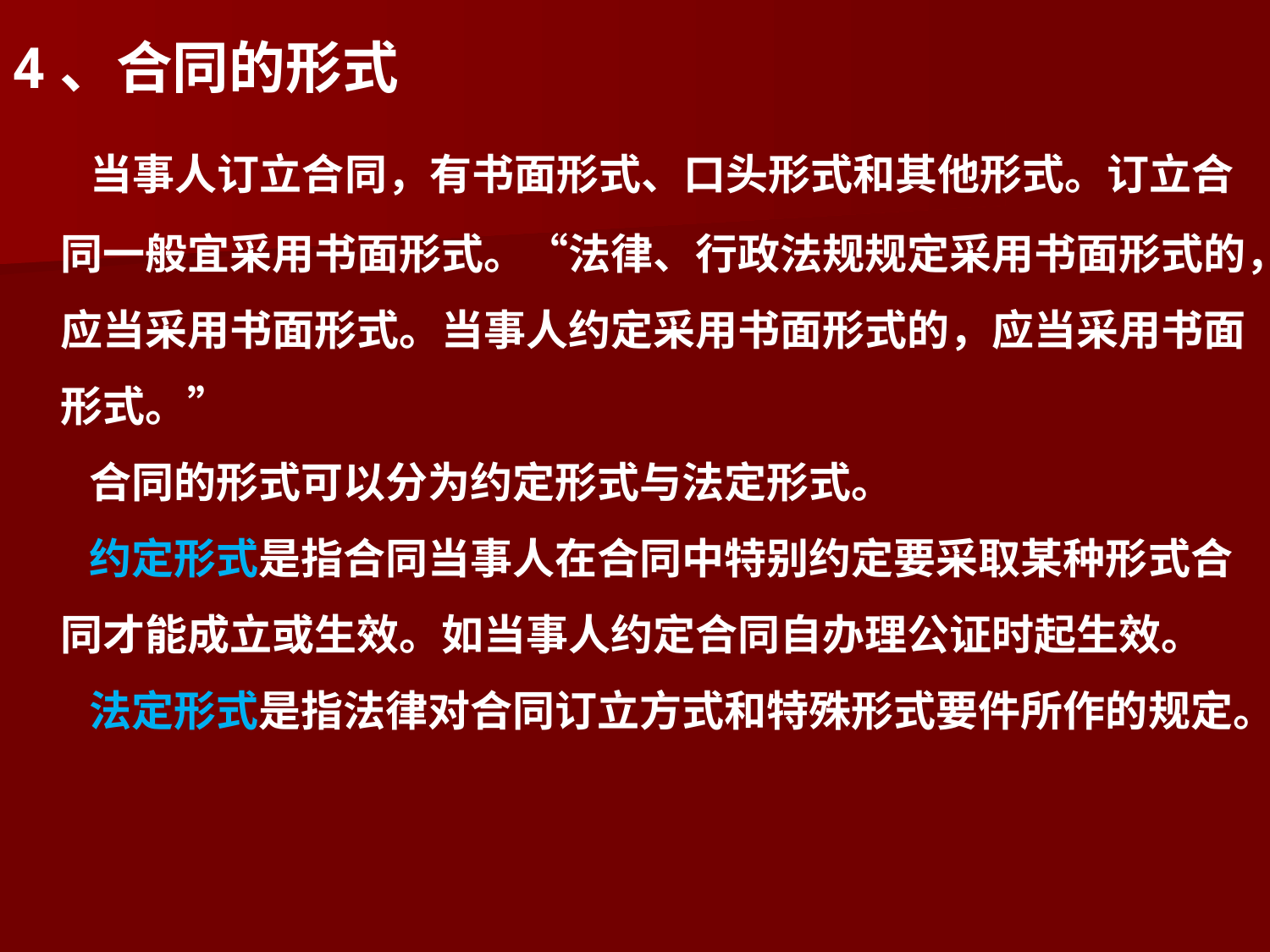

4、合同的形式
     当事人订立合同，有书面形式、口头形式和其他形式。订立合同一般宜采用书面形式。“法律、行政法规规定采用书面形式的，应当采用书面形式。当事人约定采用书面形式的，应当采用书面形式。”
       合同的形式可以分为约定形式与法定形式。
       约定形式是指合同当事人在合同中特别约定要采取某种形式合同才能成立或生效。如当事人约定合同自办理公证时起生效。
       法定形式是指法律对合同订立方式和特殊形式要件所作的规定。
4